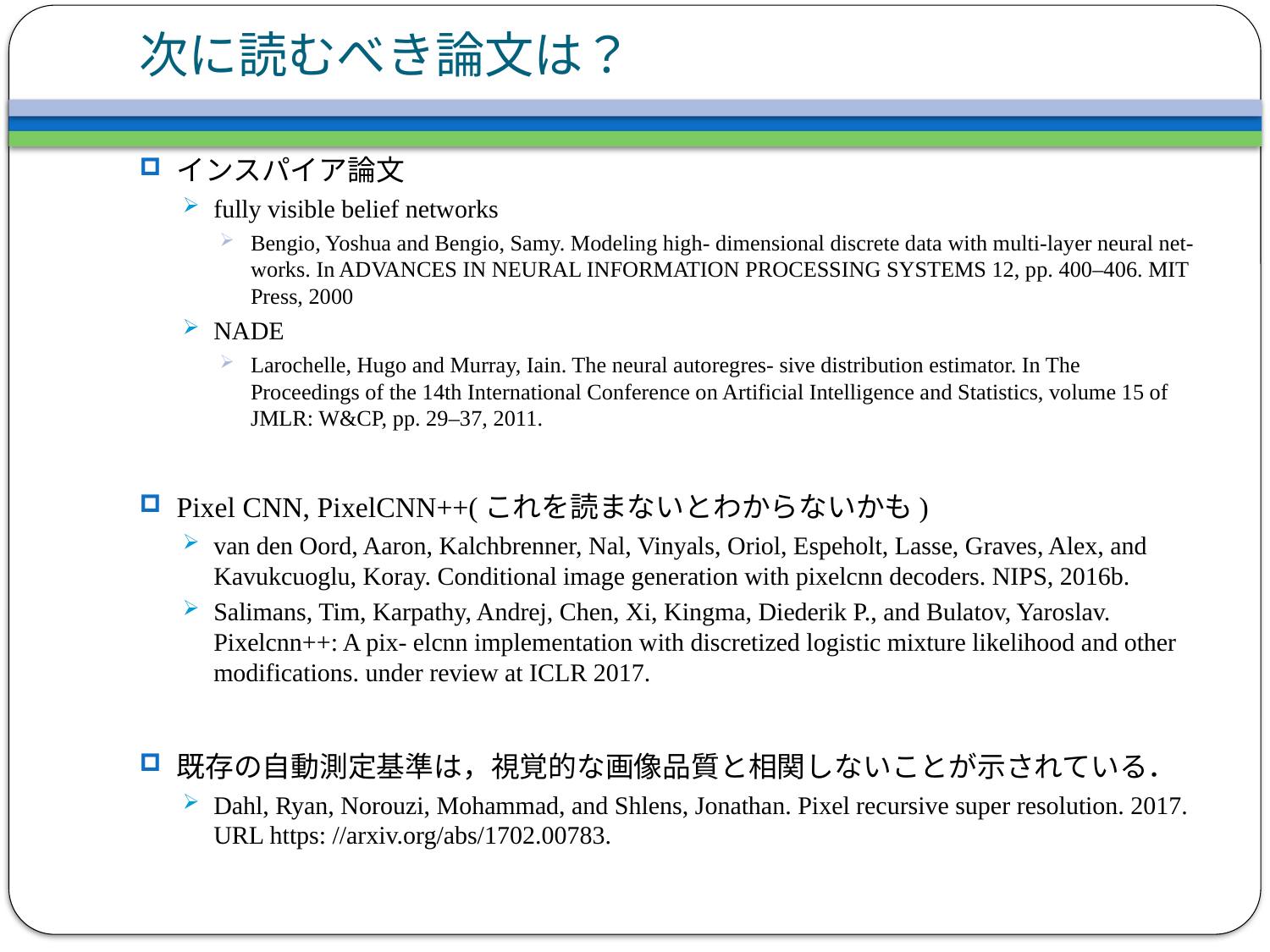

# 次に読むべき論文は？
インスパイア論文
fully visible belief networks
Bengio, Yoshua and Bengio, Samy. Modeling high- dimensional discrete data with multi-layer neural net- works. In ADVANCES IN NEURAL INFORMATION PROCESSING SYSTEMS 12, pp. 400–406. MIT Press, 2000
NADE
Larochelle, Hugo and Murray, Iain. The neural autoregres- sive distribution estimator. In The Proceedings of the 14th International Conference on Artificial Intelligence and Statistics, volume 15 of JMLR: W&CP, pp. 29–37, 2011.

Pixel CNN, PixelCNN++(これを読まないとわからないかも)
van den Oord, Aaron, Kalchbrenner, Nal, Vinyals, Oriol, Espeholt, Lasse, Graves, Alex, and Kavukcuoglu, Koray. Conditional image generation with pixelcnn decoders. NIPS, 2016b.
Salimans, Tim, Karpathy, Andrej, Chen, Xi, Kingma, Diederik P., and Bulatov, Yaroslav. Pixelcnn++: A pix- elcnn implementation with discretized logistic mixture likelihood and other modifications. under review at ICLR 2017.

既存の自動測定基準は，視覚的な画像品質と相関しないことが示されている．
Dahl, Ryan, Norouzi, Mohammad, and Shlens, Jonathan. Pixel recursive super resolution. 2017. URL https: //arxiv.org/abs/1702.00783.